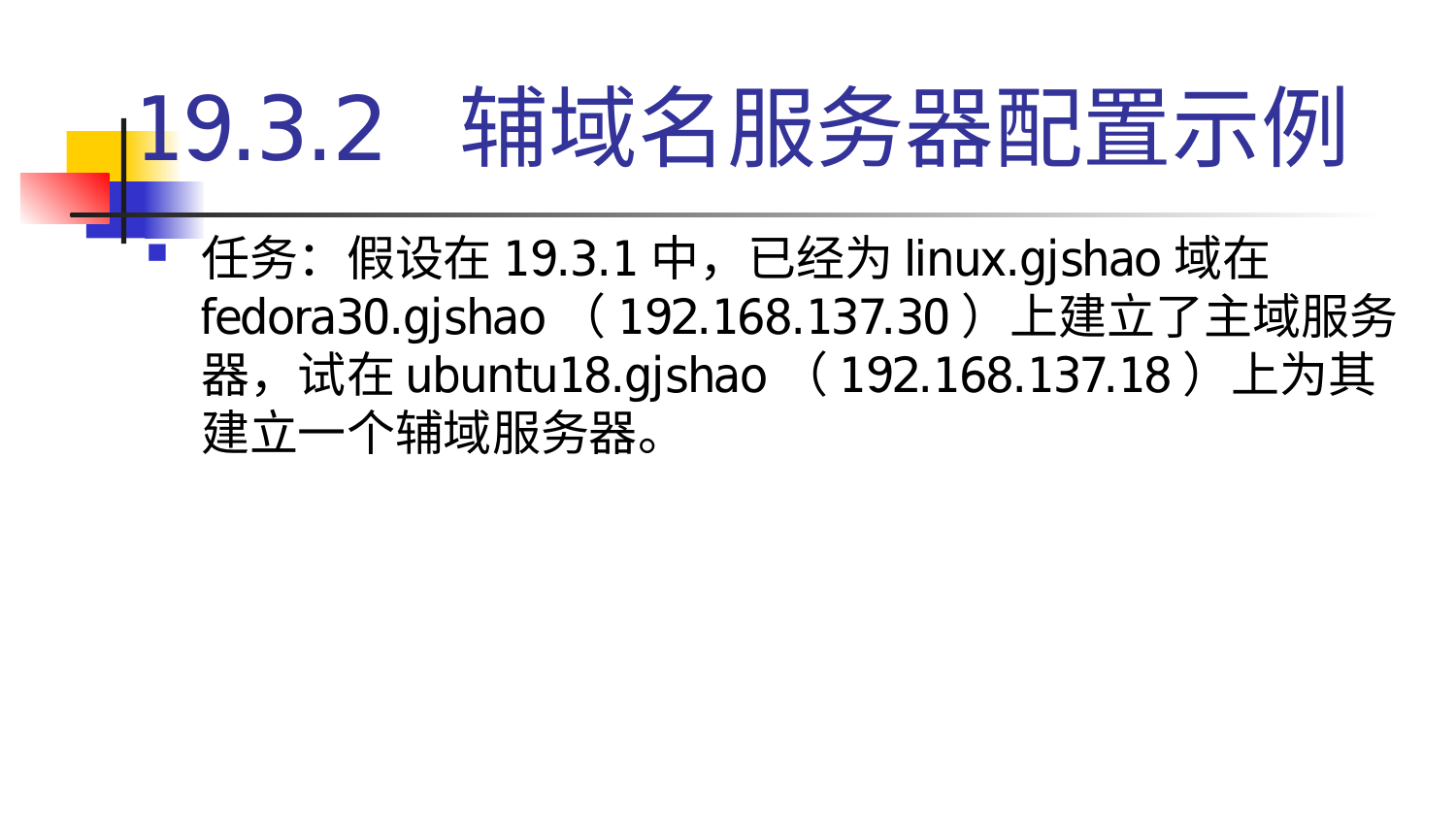

# 19.3.2  辅域名服务器配置示例
任务：假设在19.3.1中，已经为linux.gjshao域在fedora30.gjshao（192.168.137.30）上建立了主域服务器，试在ubuntu18.gjshao（192.168.137.18）上为其建立一个辅域服务器。